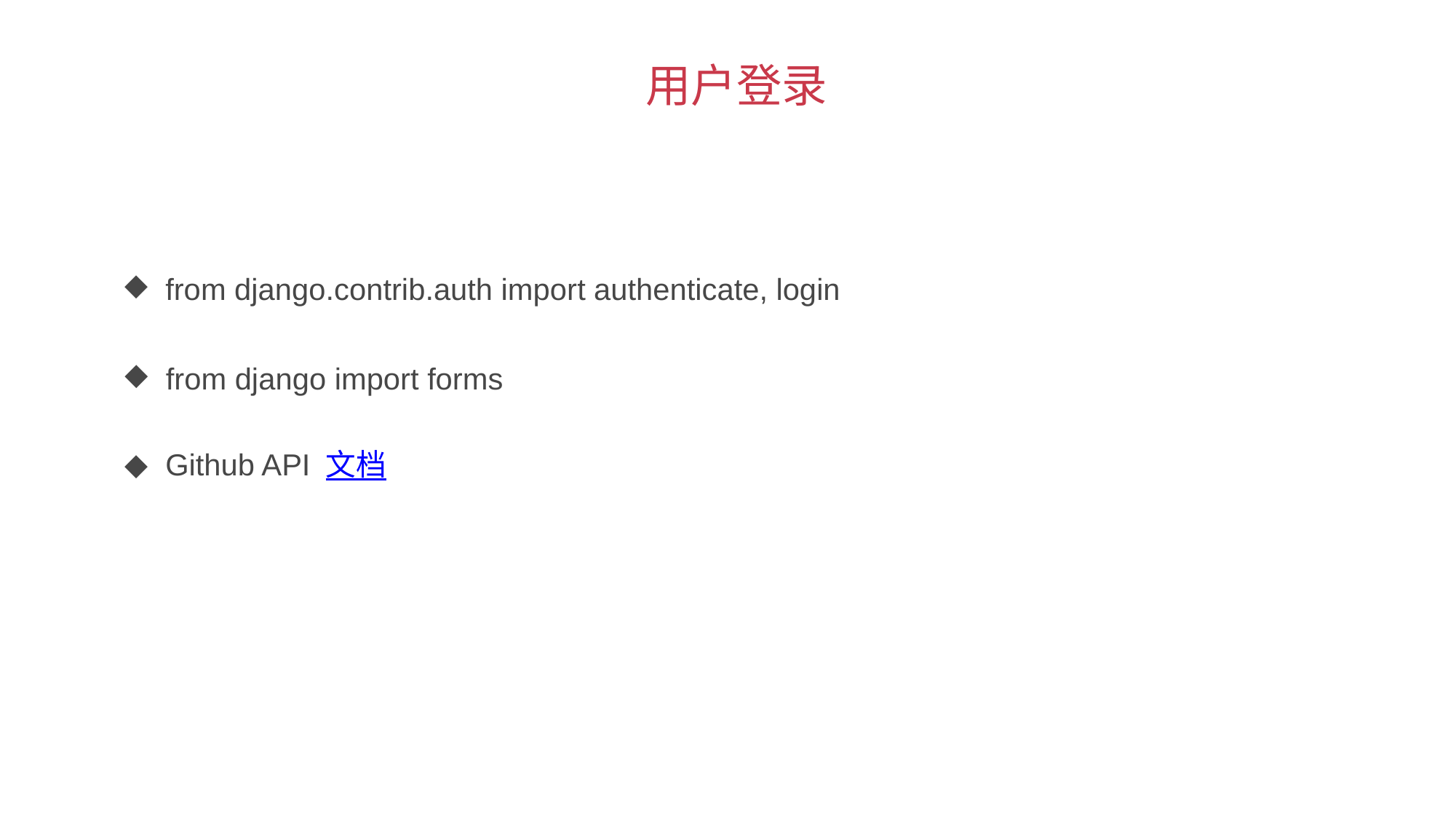

用户登录
from django.contrib.auth import authenticate, login
from django import forms
Github API 文档